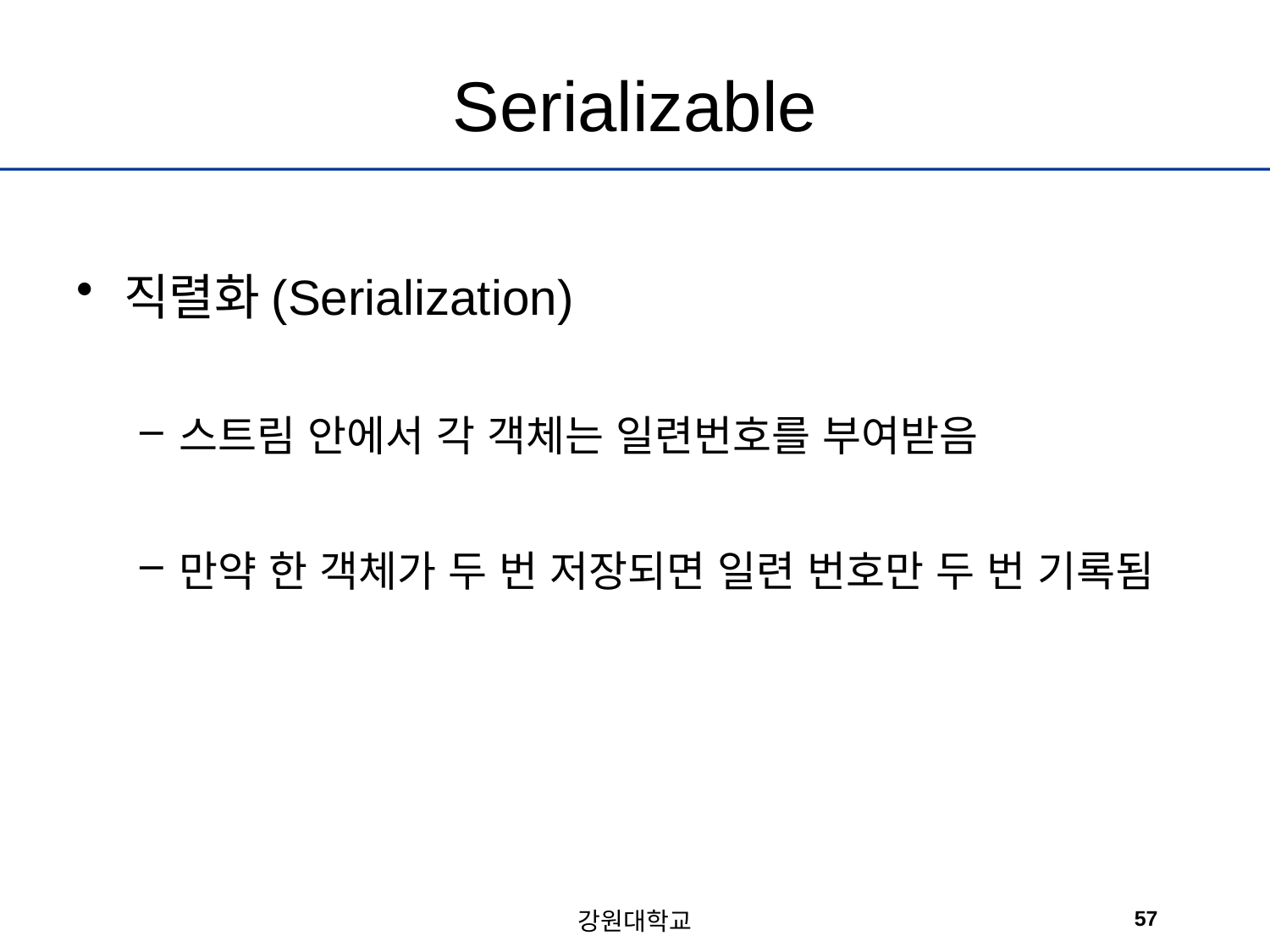

# Serializable

직렬화(Serialization)

스트림 안에서 각 객체는 일련번호를 부여받음

만약 한 객체가 두 번 저장되면 일련 번호만 두 번 기록됨
강원대학교